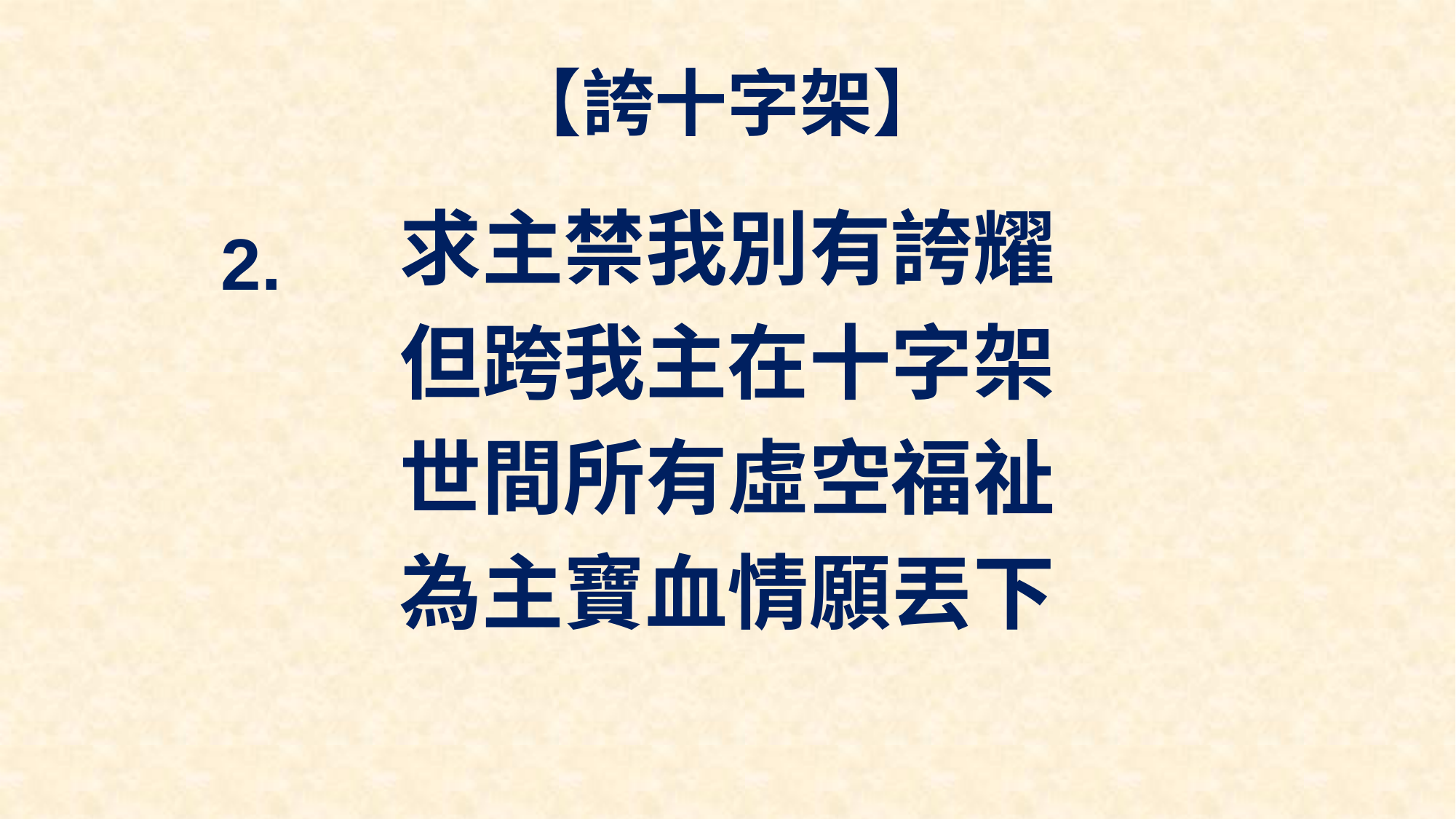

# 【誇十字架】
求主禁我別有誇耀
但跨我主在十字架
世間所有虛空福祉
為主寶血情願丟下
2.